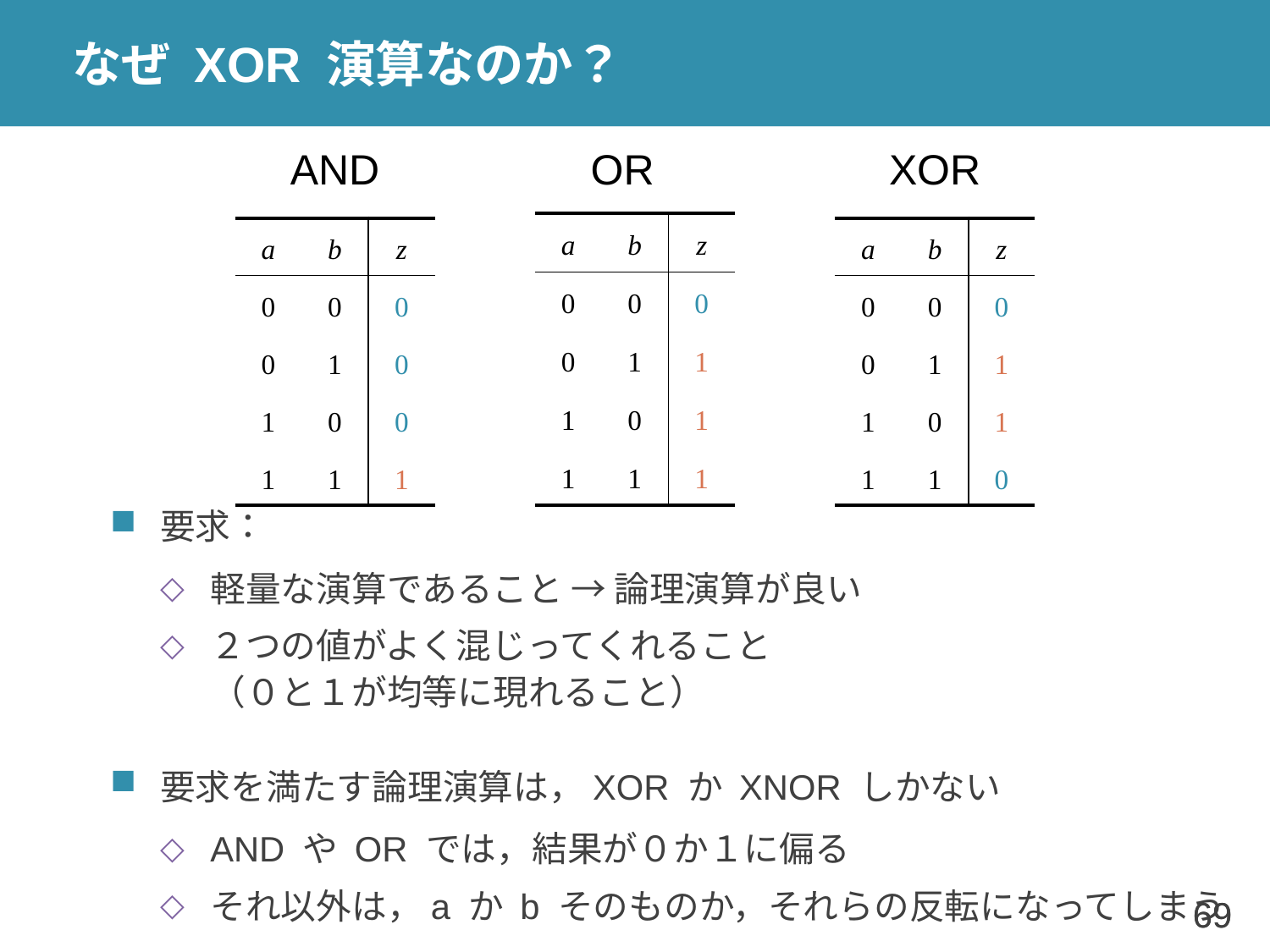

# なぜ XOR 演算なのか？
AND
OR
XOR
| a | b | z |
| --- | --- | --- |
| 0 | 0 | 0 |
| 0 | 1 | 1 |
| 1 | 0 | 1 |
| 1 | 1 | 1 |
| a | b | z |
| --- | --- | --- |
| 0 | 0 | 0 |
| 0 | 1 | 0 |
| 1 | 0 | 0 |
| 1 | 1 | 1 |
| a | b | z |
| --- | --- | --- |
| 0 | 0 | 0 |
| 0 | 1 | 1 |
| 1 | 0 | 1 |
| 1 | 1 | 0 |
要求：
軽量な演算であること → 論理演算が良い
２つの値がよく混じってくれること
（０と１が均等に現れること）
要求を満たす論理演算は，XOR か XNOR しかない
AND や OR では，結果が０か１に偏る
それ以外は，a か b そのものか，それらの反転になってしまう